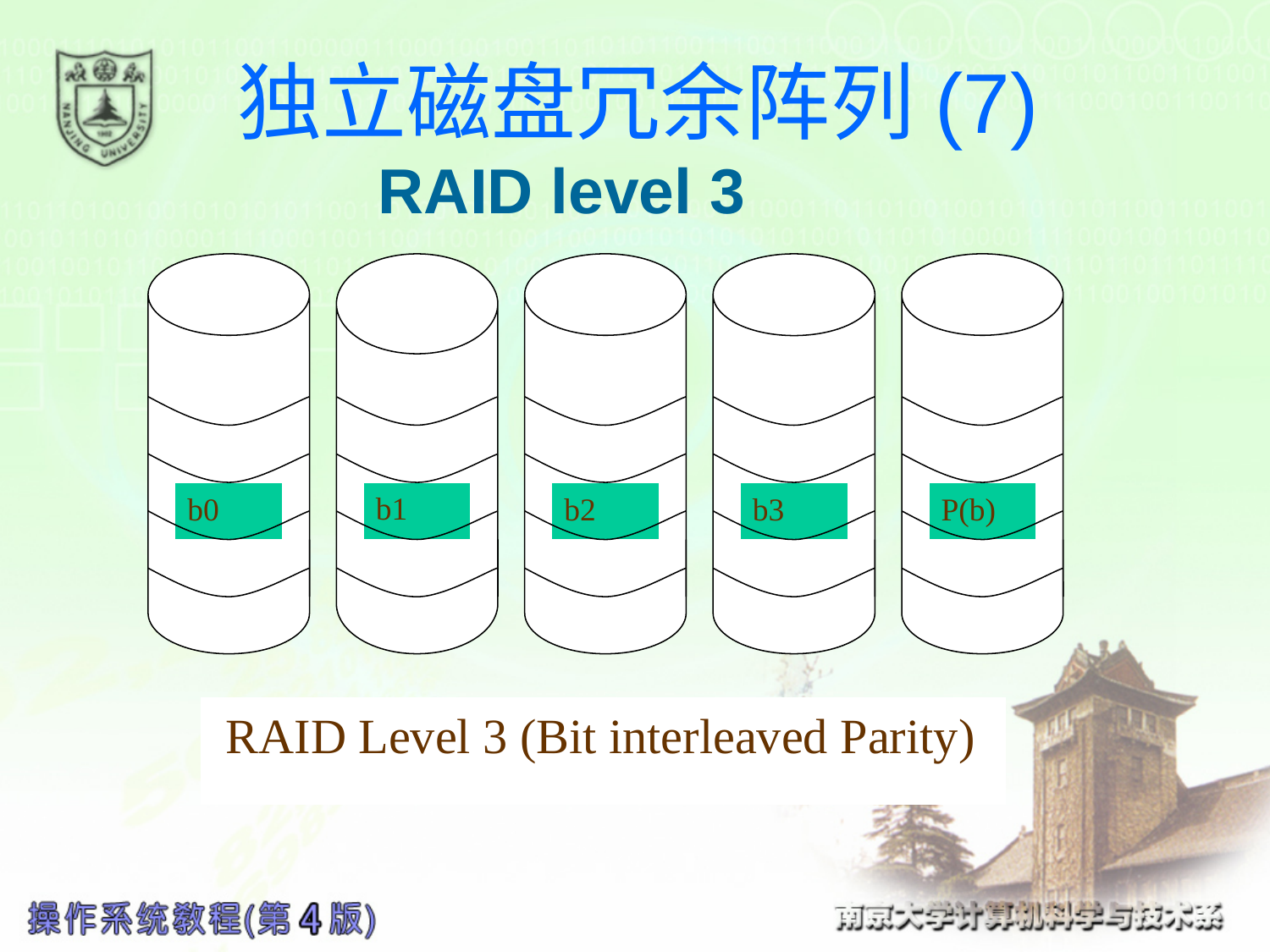

独立磁盘冗余阵列(7)
        RAID level 3
#

b0

b2

b3

P(b)

b1

 RAID Level 3 (Bit interleaved Parity)